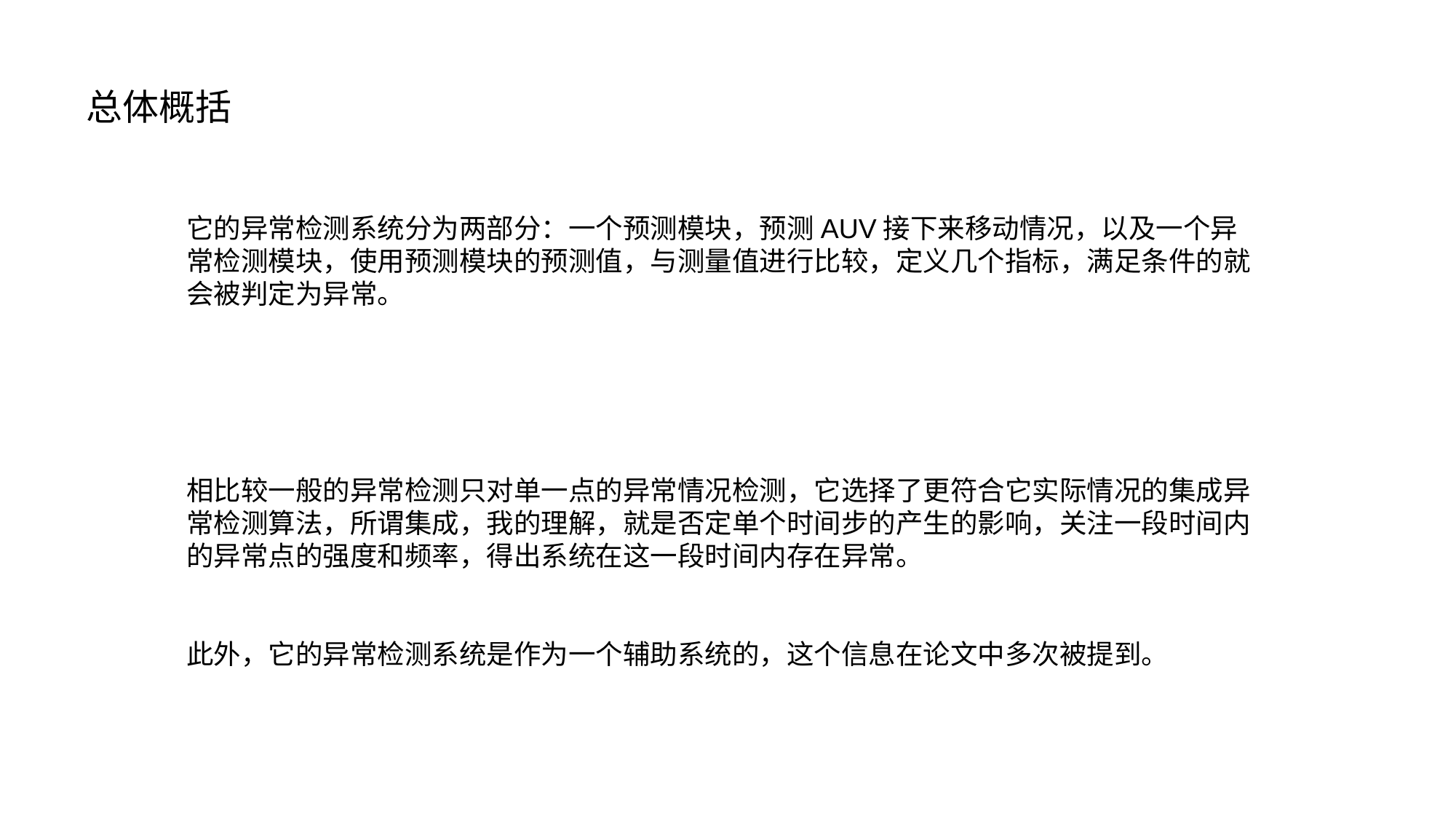

总体概括
它的异常检测系统分为两部分：一个预测模块，预测AUV接下来移动情况，以及一个异常检测模块，使用预测模块的预测值，与测量值进行比较，定义几个指标，满足条件的就会被判定为异常。

相比较一般的异常检测只对单一点的异常情况检测，它选择了更符合它实际情况的集成异常检测算法，所谓集成，我的理解，就是否定单个时间步的产生的影响，关注一段时间内的异常点的强度和频率，得出系统在这一段时间内存在异常。

此外，它的异常检测系统是作为一个辅助系统的，这个信息在论文中多次被提到。